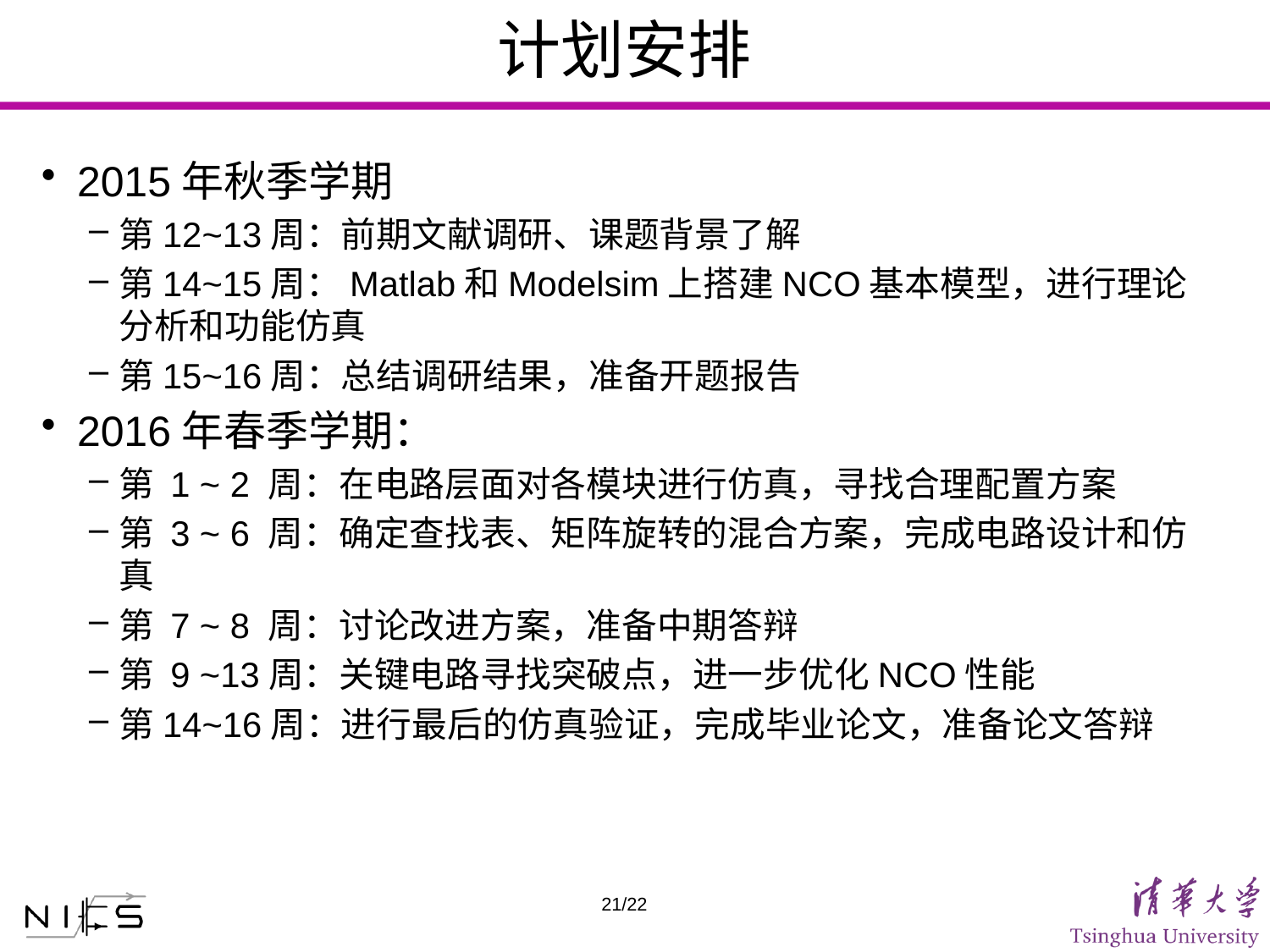

# 计划安排
2015年秋季学期
第12~13周：前期文献调研、课题背景了解
第14~15周：Matlab和Modelsim上搭建NCO基本模型，进行理论分析和功能仿真
第15~16周：总结调研结果，准备开题报告
2016年春季学期：
第 1 ~ 2 周：在电路层面对各模块进行仿真，寻找合理配置方案
第 3 ~ 6 周：确定查找表、矩阵旋转的混合方案，完成电路设计和仿真
第 7 ~ 8 周：讨论改进方案，准备中期答辩
第 9 ~13周：关键电路寻找突破点，进一步优化NCO性能
第14~16周：进行最后的仿真验证，完成毕业论文，准备论文答辩
21/22